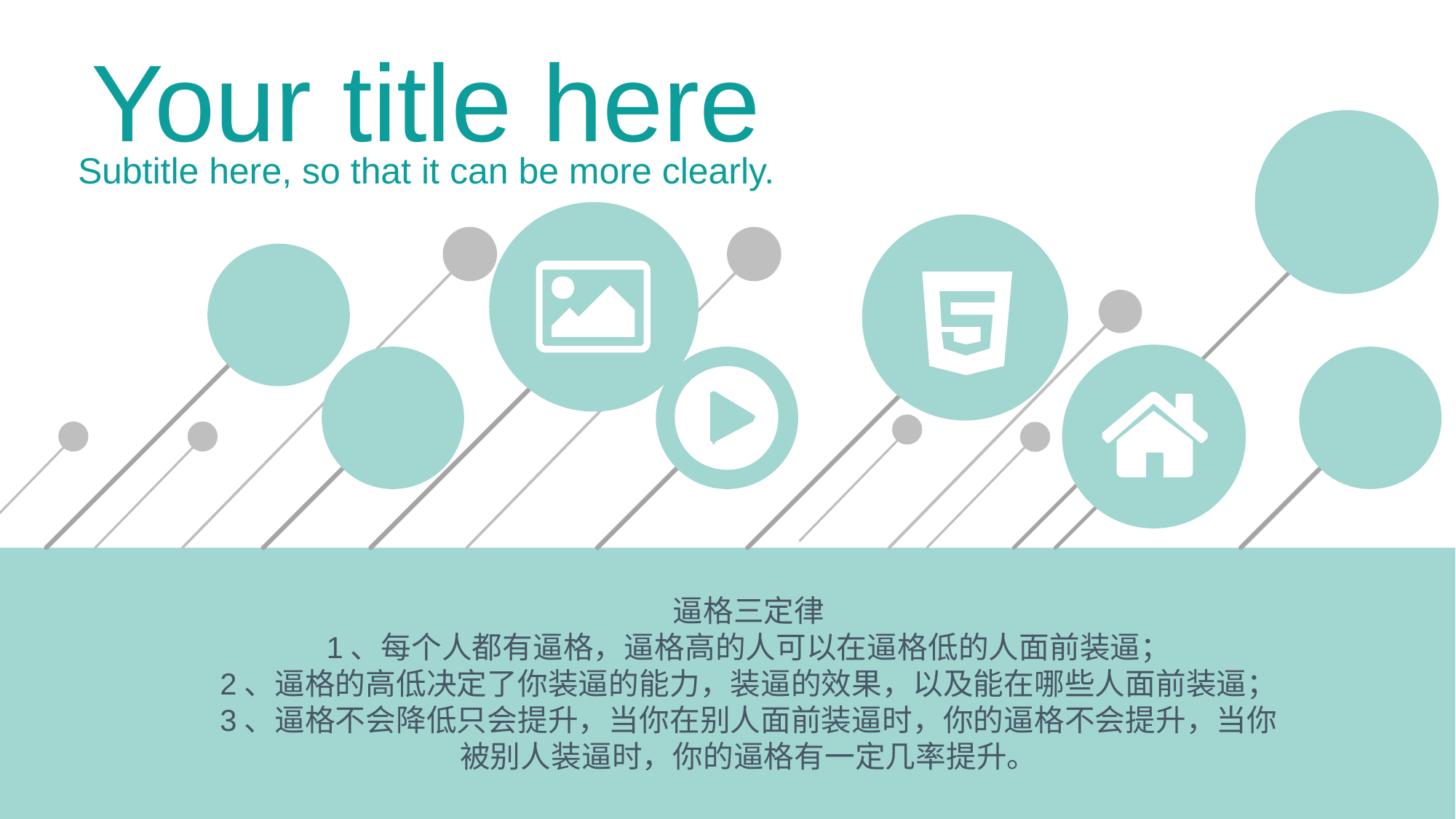

Your title here

Subtitle here, so that it can be more clearly.

逼格三定律
1、每个人都有逼格，逼格高的人可以在逼格低的人面前装逼；
2、逼格的高低决定了你装逼的能力，装逼的效果，以及能在哪些人面前装逼；
3、逼格不会降低只会提升，当你在别人面前装逼时，你的逼格不会提升，当你被别人装逼时，你的逼格有一定几率提升。